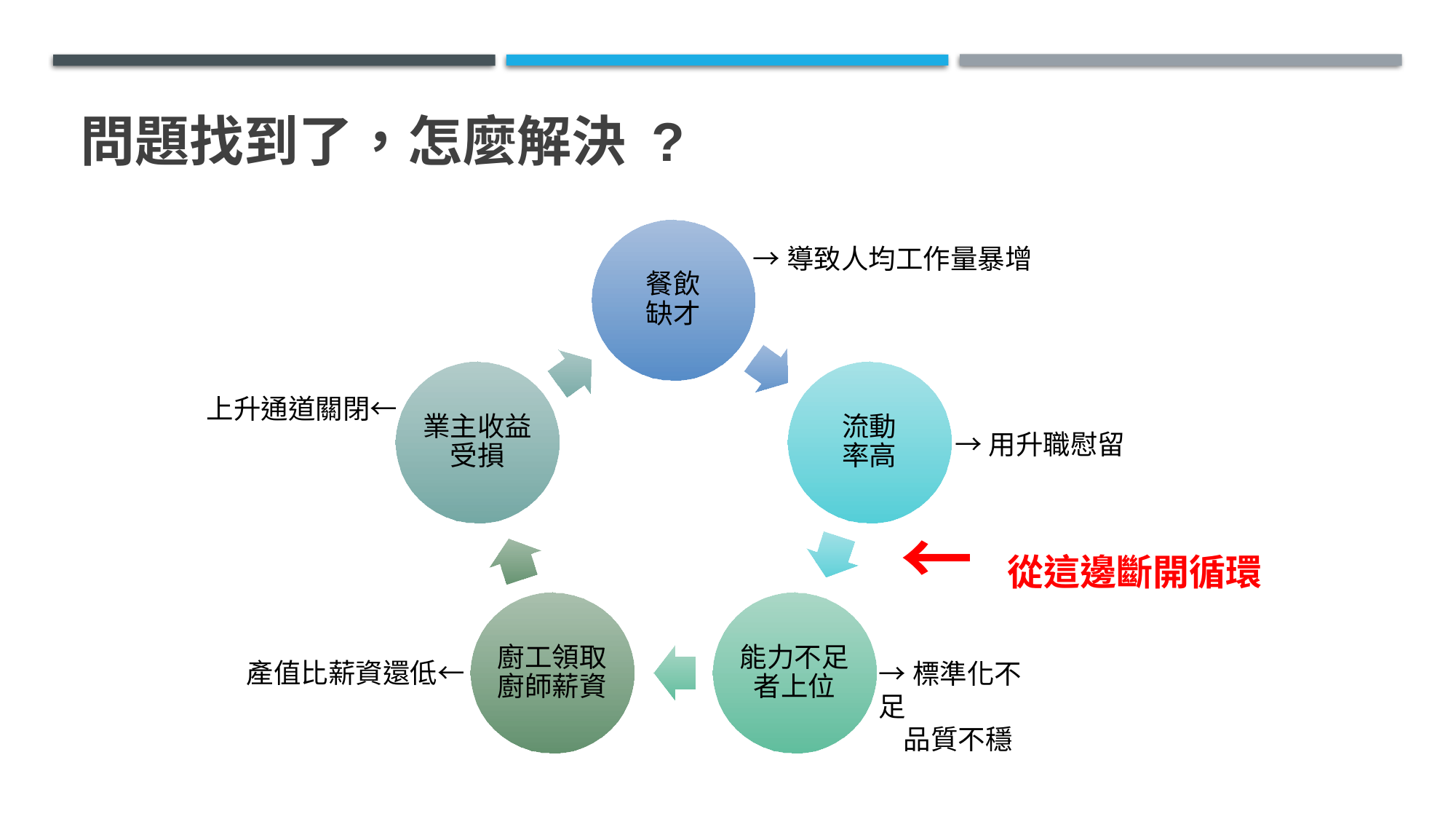

# 問題找到了，怎麼解決 ?
餐飲
缺才

流動
率高

能力不足者上位

廚工領取廚師薪資

業主收益受損

→導致人均工作量暴增
上升通道關閉←
→用升職慰留
← 從這邊斷開循環
產值比薪資還低←
→標準化不足
    品質不穩